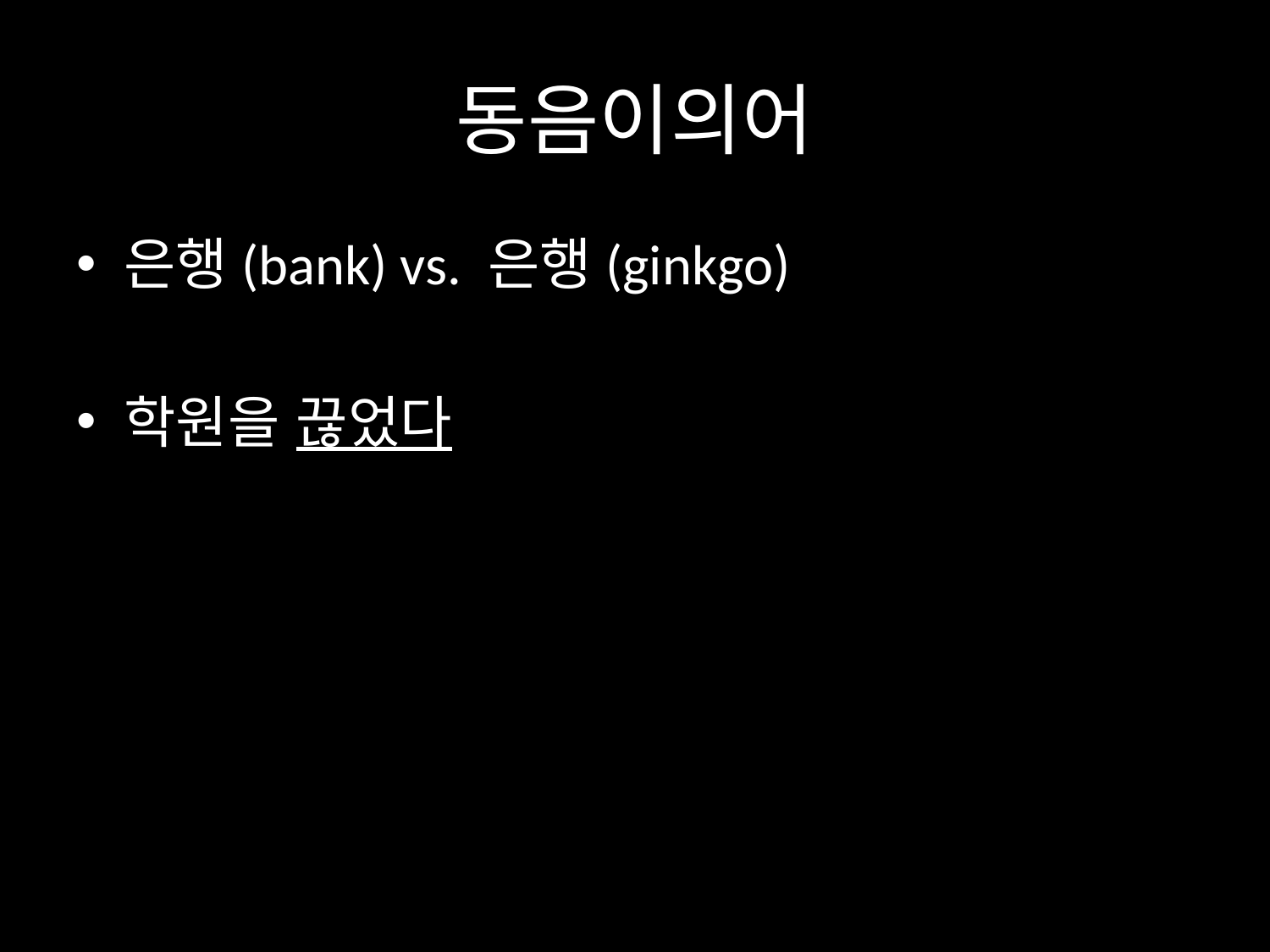

# 동음이의어
은행(bank) vs. 은행(ginkgo)

학원을 끊었다